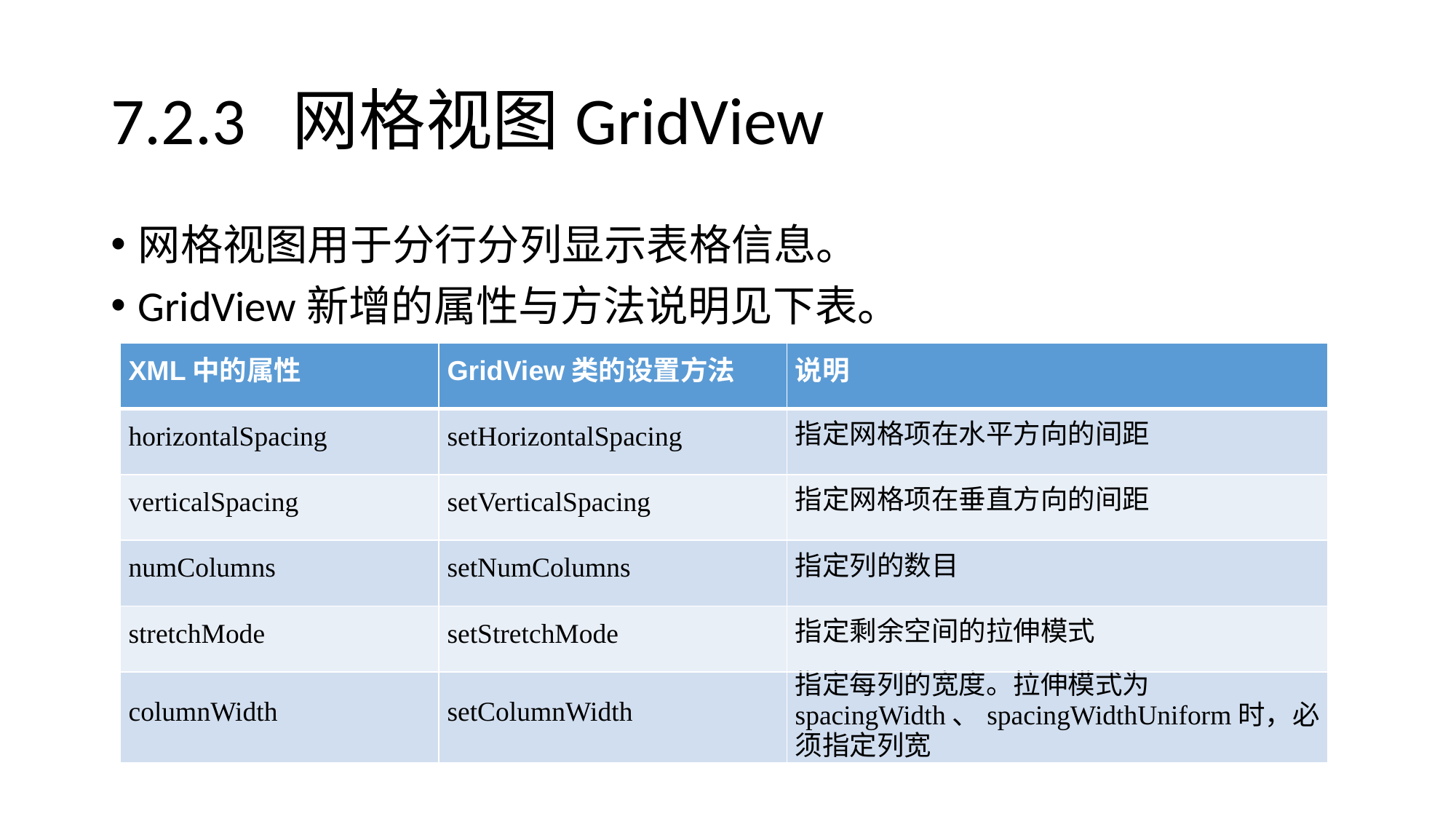

# 7.2.3  网格视图GridView
网格视图用于分行分列显示表格信息。
GridView新增的属性与方法说明见下表。
| XML中的属性 | GridView类的设置方法 | 说明 |
| --- | --- | --- |
| horizontalSpacing | setHorizontalSpacing | 指定网格项在水平方向的间距 |
| verticalSpacing | setVerticalSpacing | 指定网格项在垂直方向的间距 |
| numColumns | setNumColumns | 指定列的数目 |
| stretchMode | setStretchMode | 指定剩余空间的拉伸模式 |
| columnWidth | setColumnWidth | 指定每列的宽度。拉伸模式为spacingWidth、spacingWidthUniform时，必须指定列宽 |